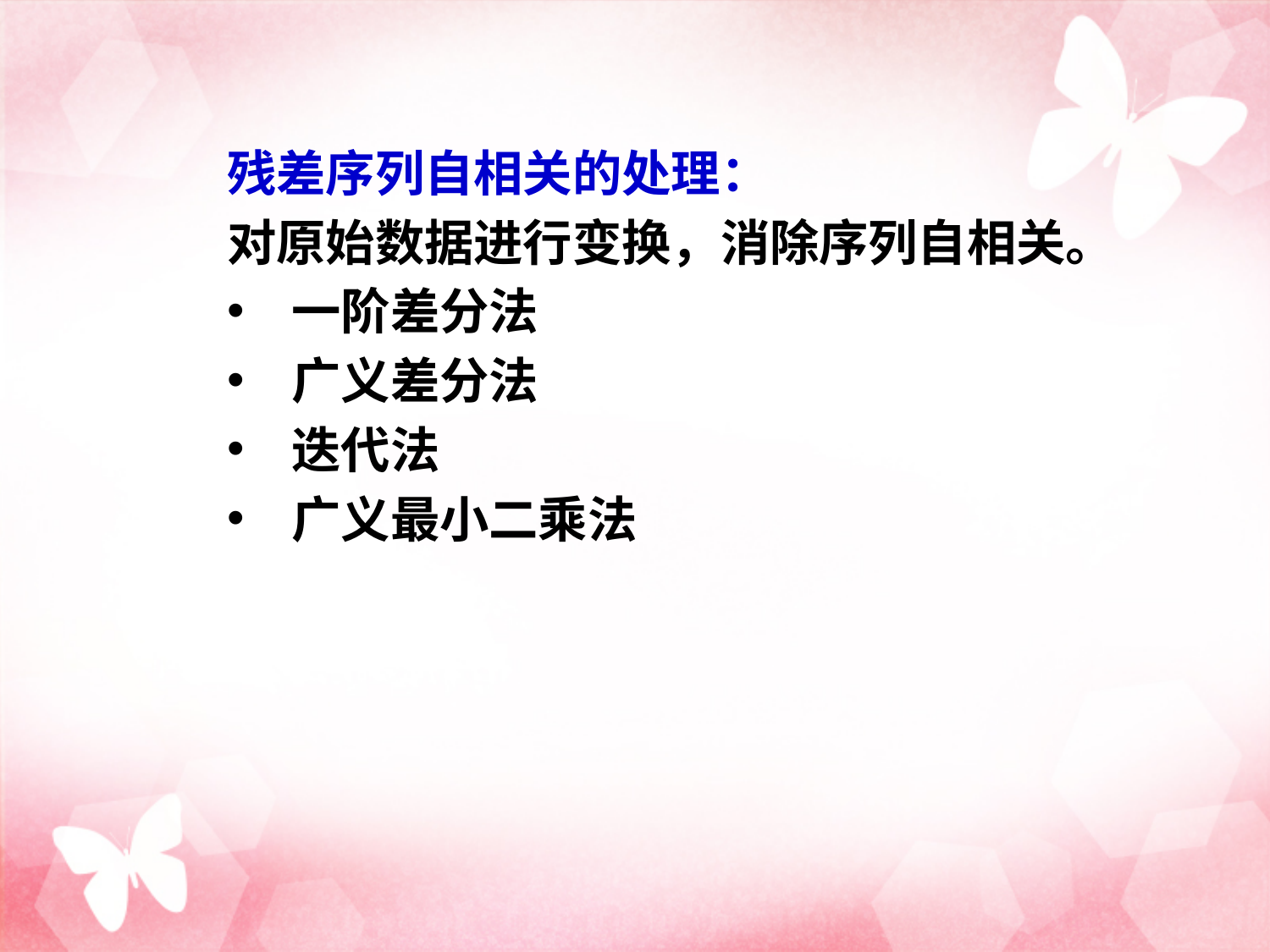

残差序列自相关的处理：
对原始数据进行变换，消除序列自相关。
  一阶差分法
  广义差分法
  迭代法
  广义最小二乘法